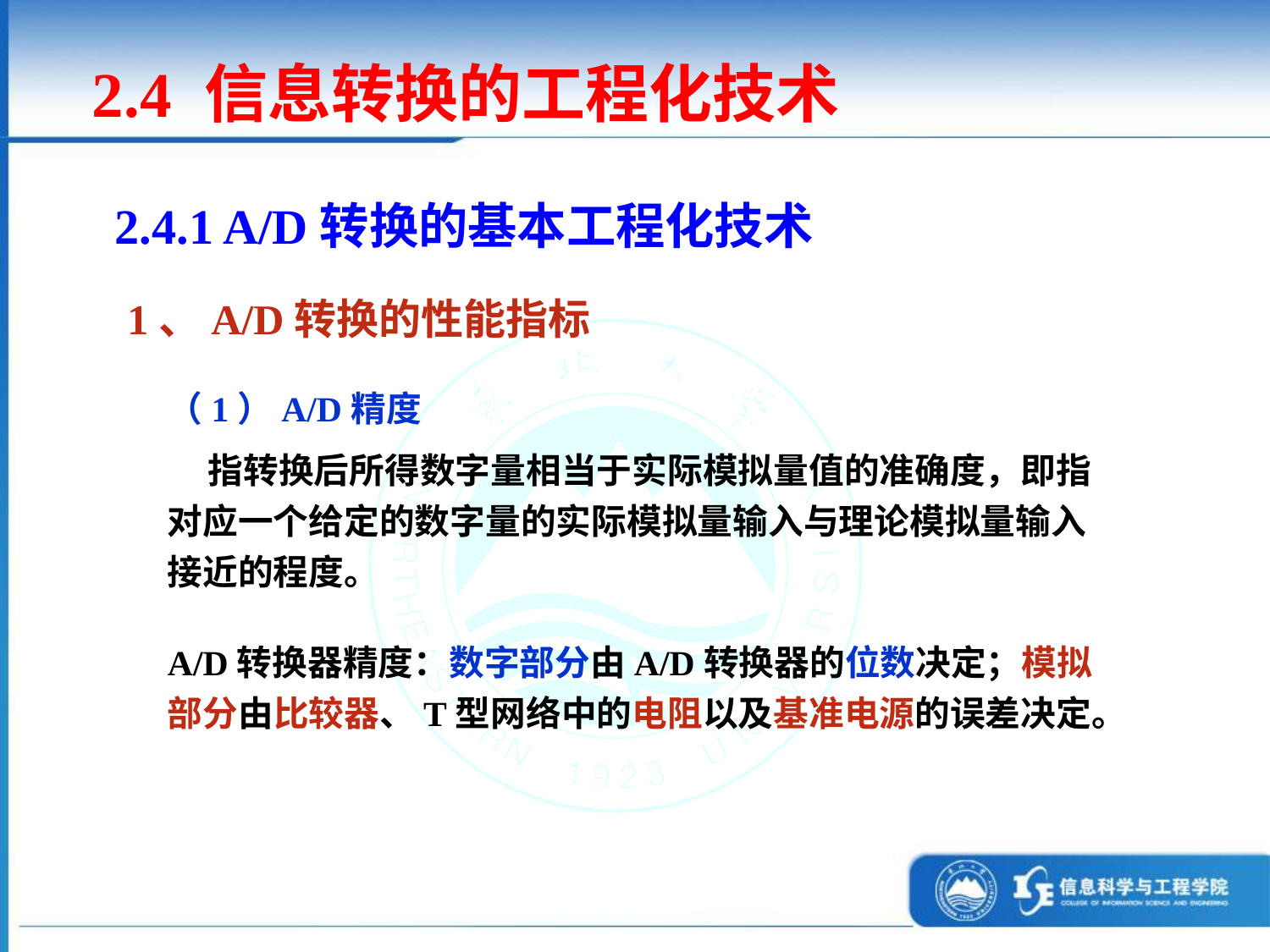

2.4 信息转换的工程化技术
2.4.1 A/D转换的基本工程化技术
1、A/D转换的性能指标
（1）A/D精度
    指转换后所得数字量相当于实际模拟量值的准确度，即指对应一个给定的数字量的实际模拟量输入与理论模拟量输入接近的程度。
A/D转换器精度：数字部分由A/D转换器的位数决定；模拟部分由比较器、T型网络中的电阻以及基准电源的误差决定。